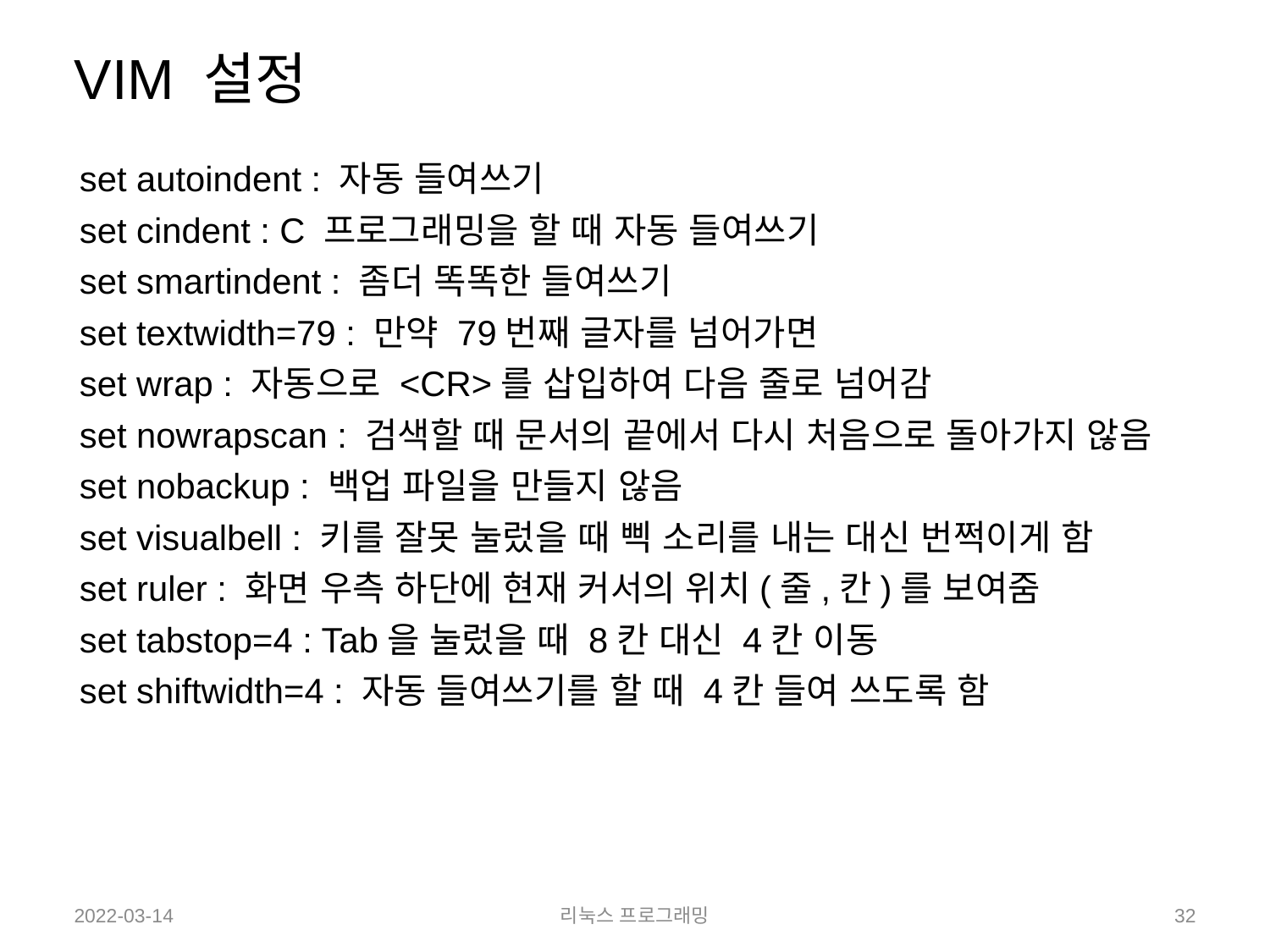

# VIM 설정
set autoindent : 자동 들여쓰기
set cindent : C 프로그래밍을 할 때 자동 들여쓰기
set smartindent : 좀더 똑똑한 들여쓰기
set textwidth=79 : 만약 79번째 글자를 넘어가면
set wrap : 자동으로 <CR>를 삽입하여 다음 줄로 넘어감
set nowrapscan : 검색할 때 문서의 끝에서 다시 처음으로 돌아가지 않음
set nobackup : 백업 파일을 만들지 않음
set visualbell : 키를 잘못 눌렀을 때 삑 소리를 내는 대신 번쩍이게 함
set ruler : 화면 우측 하단에 현재 커서의 위치(줄,칸)를 보여줌
set tabstop=4 : Tab을 눌렀을 때 8칸 대신 4칸 이동
set shiftwidth=4 : 자동 들여쓰기를 할 때 4칸 들여 쓰도록 함
2022-03-14
리눅스 프로그래밍
32